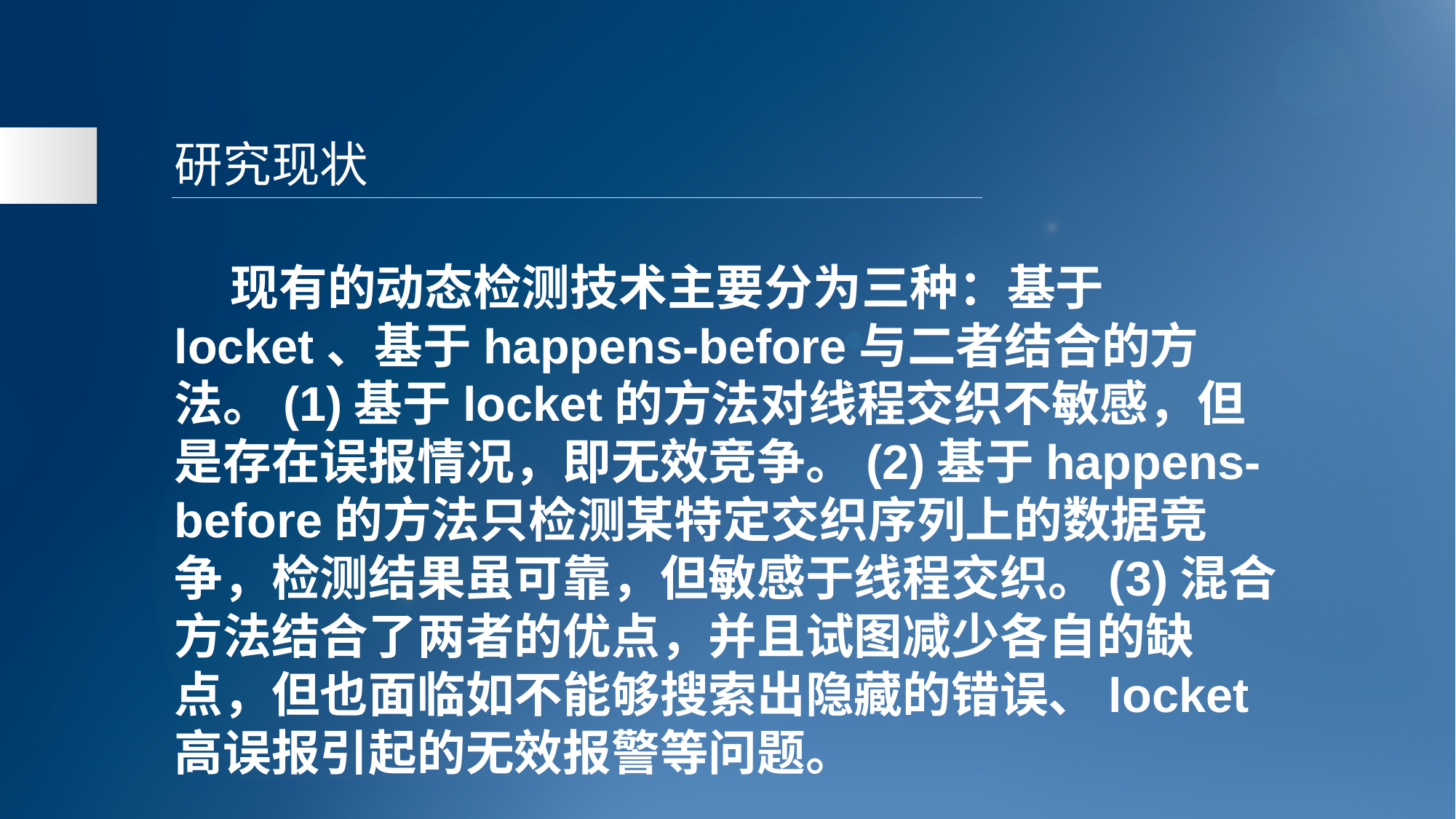

研究现状
    现有的动态检测技术主要分为三种：基于locket、基于happens-before与二者结合的方法。(1)基于locket的方法对线程交织不敏感，但是存在误报情况，即无效竞争。(2)基于happens-before的方法只检测某特定交织序列上的数据竞争，检测结果虽可靠，但敏感于线程交织。(3)混合方法结合了两者的优点，并且试图减少各自的缺点，但也面临如不能够搜索出隐藏的错误、locket高误报引起的无效报警等问题。